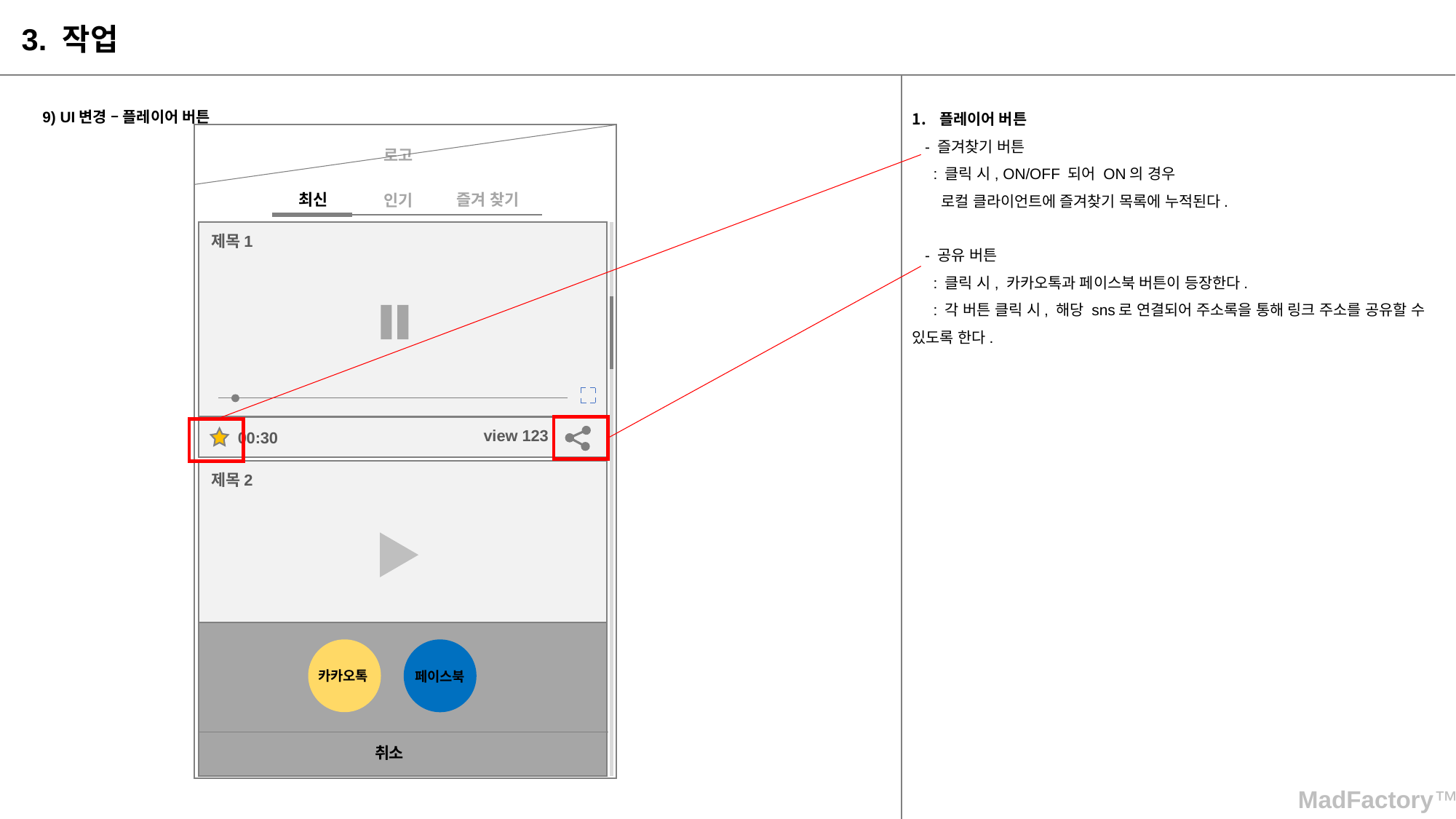

3. 작업

플레이어 버튼
   - 즐겨찾기 버튼
     : 클릭 시, ON/OFF 되어 ON의 경우
      로컬 클라이언트에 즐겨찾기 목록에 누적된다.

   - 공유 버튼
     : 클릭 시, 카카오톡과 페이스북 버튼이 등장한다.
     : 각 버튼 클릭 시, 해당 sns로 연결되어 주소록을 통해 링크 주소를 공유할 수 있도록 한다.

9) UI변경 – 플레이어 버튼

로고
최신
즐겨 찾기
인기

제목1

view 123
00:30

제목2

카카오톡

페이스북

view 999
01:00

취소
MadFactory™